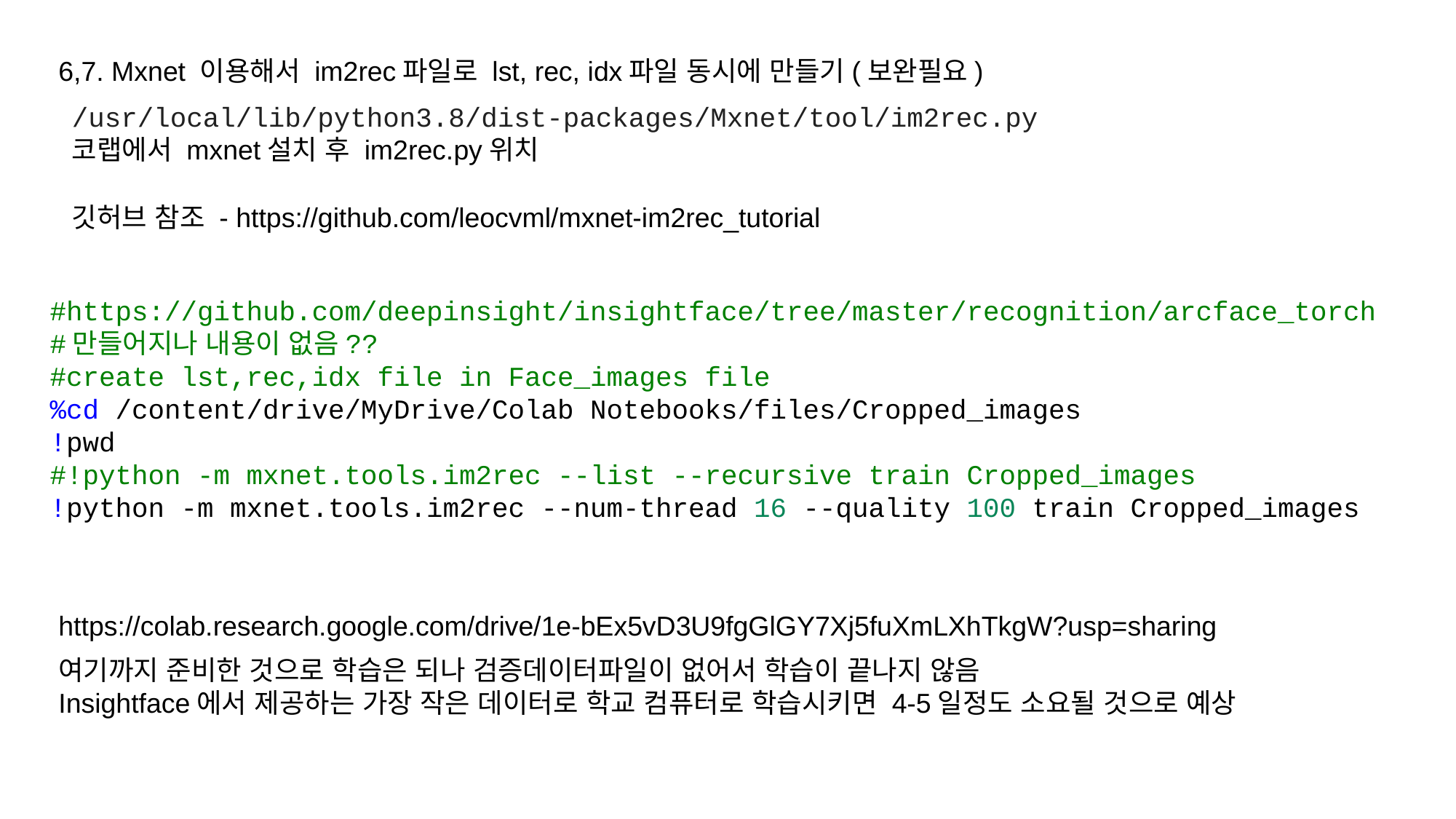

6,7. Mxnet 이용해서 im2rec파일로 lst, rec, idx파일 동시에 만들기(보완필요)
/usr/local/lib/python3.8/dist-packages/Mxnet/tool/im2rec.py
코랩에서 mxnet설치 후 im2rec.py위치
깃허브 참조 - https://github.com/leocvml/mxnet-im2rec_tutorial
#https://github.com/deepinsight/insightface/tree/master/recognition/arcface_torch
#만들어지나 내용이 없음??
#create lst,rec,idx file in Face_images file
%cd /content/drive/MyDrive/Colab Notebooks/files/Cropped_images
!pwd
#!python -m mxnet.tools.im2rec --list --recursive train Cropped_images
!python -m mxnet.tools.im2rec --num-thread 16 --quality 100 train Cropped_images
https://colab.research.google.com/drive/1e-bEx5vD3U9fgGlGY7Xj5fuXmLXhTkgW?usp=sharing
여기까지 준비한 것으로 학습은 되나 검증데이터파일이 없어서 학습이 끝나지 않음
Insightface에서 제공하는 가장 작은 데이터로 학교 컴퓨터로 학습시키면 4-5일정도 소요될 것으로 예상